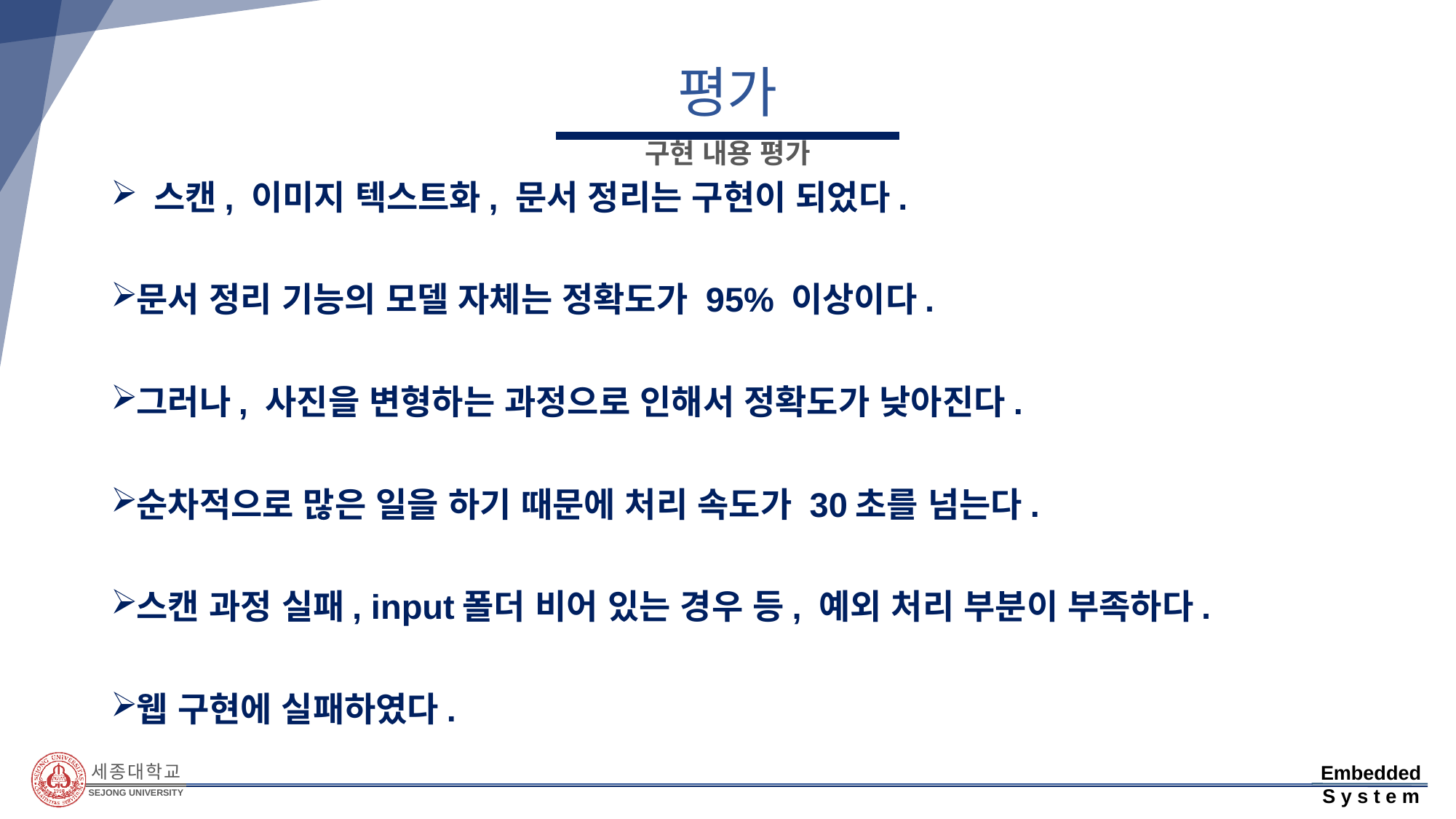

# 평가
구현 내용 평가
 스캔, 이미지 텍스트화, 문서 정리는 구현이 되었다.

문서 정리 기능의 모델 자체는 정확도가 95% 이상이다.

그러나, 사진을 변형하는 과정으로 인해서 정확도가 낮아진다.

순차적으로 많은 일을 하기 때문에 처리 속도가 30초를 넘는다.

스캔 과정 실패, input폴더 비어 있는 경우 등, 예외 처리 부분이 부족하다.

웹 구현에 실패하였다.